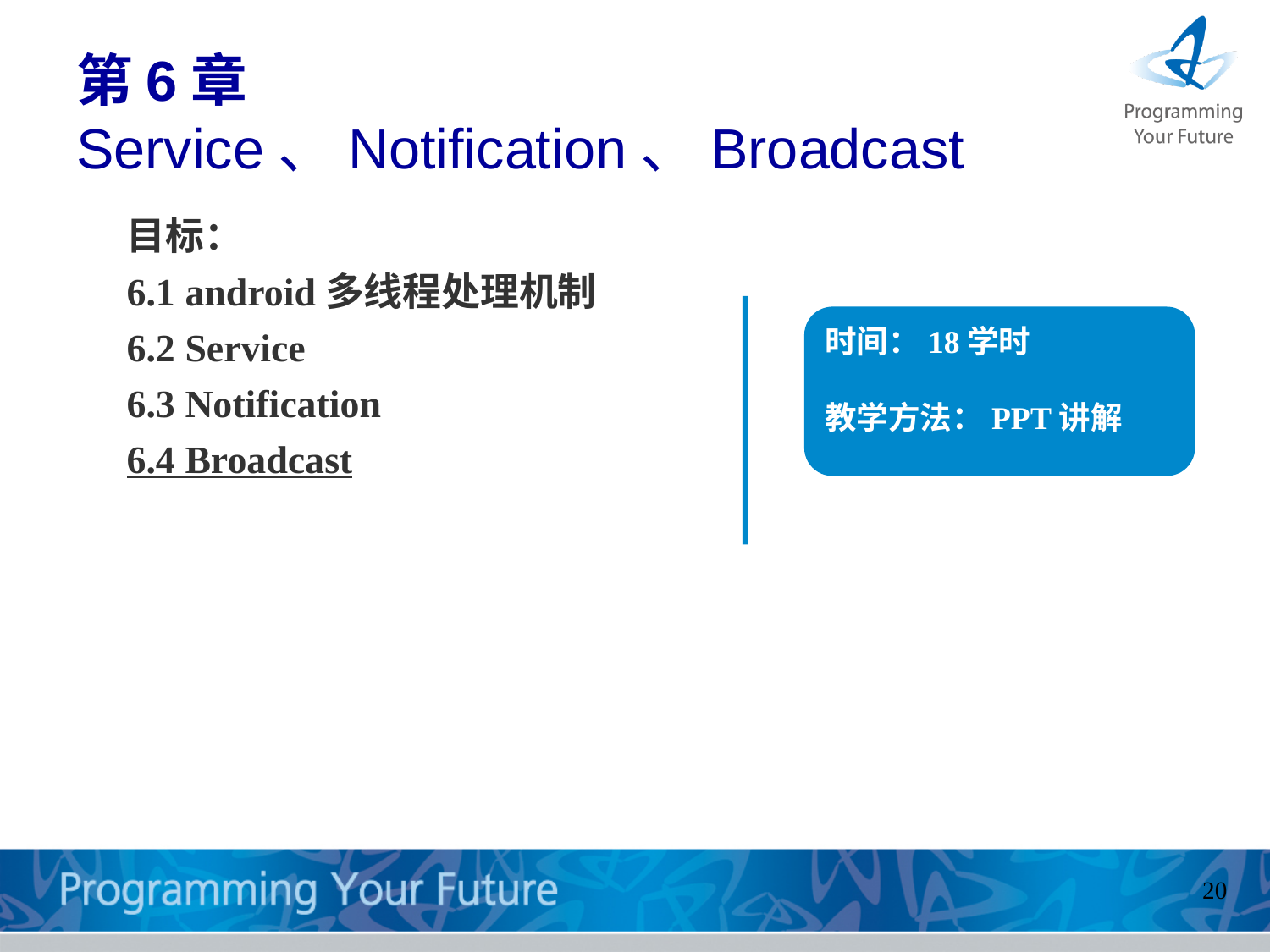

# 第6章 Service、Notification、Broadcast
目标：
6.1 android多线程处理机制
6.2 Service
6.3 Notification
6.4 Broadcast

时间：18学时

教学方法：PPT讲解